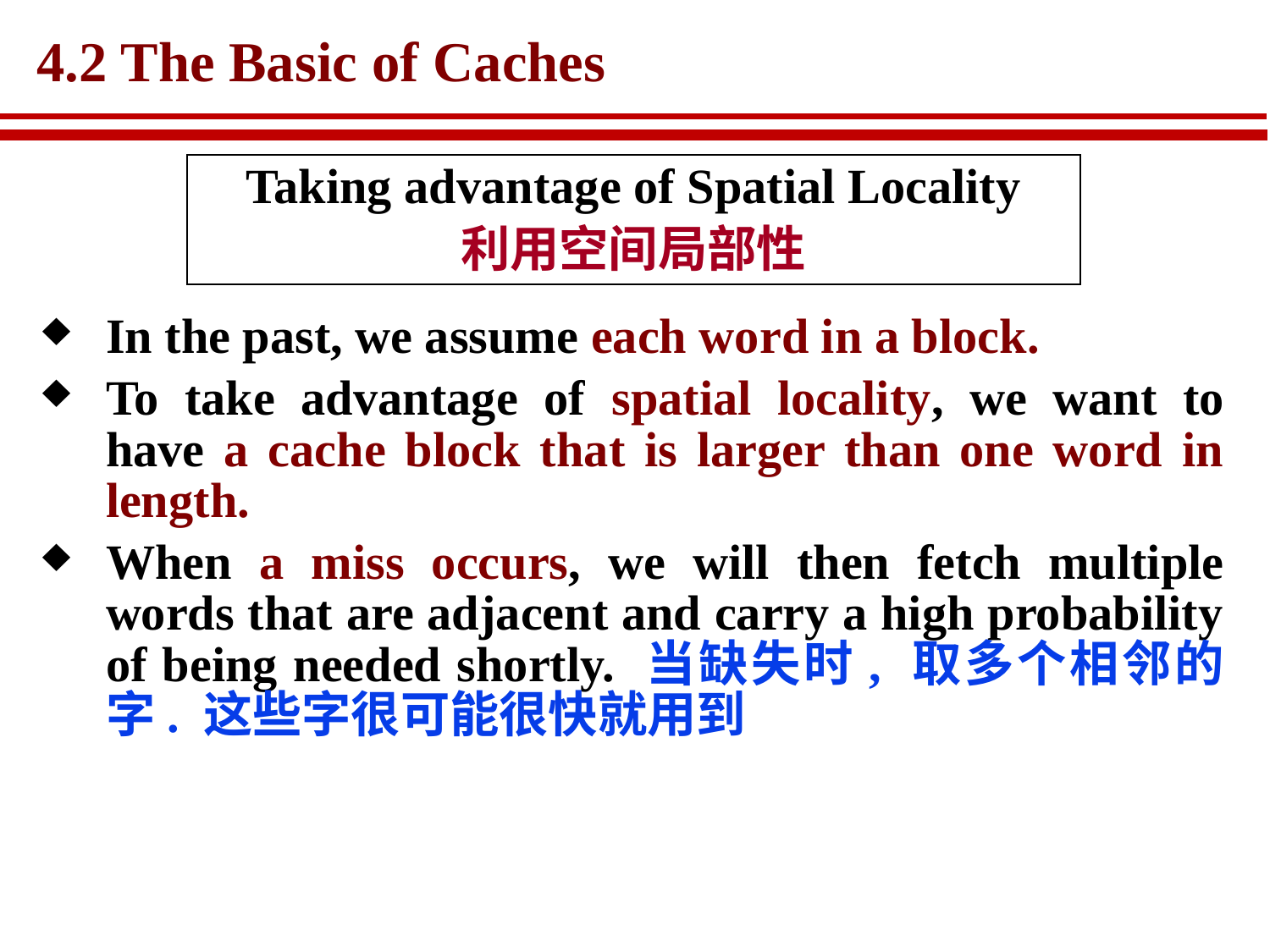

# 4.2 The Basic of Caches
Taking advantage of Spatial Locality
利用空间局部性
In the past, we assume each word in a block.
To take advantage of spatial locality, we want to have a cache block that is larger than one word in length.
When a miss occurs, we will then fetch multiple words that are adjacent and carry a high probability of being needed shortly. 当缺失时, 取多个相邻的字. 这些字很可能很快就用到